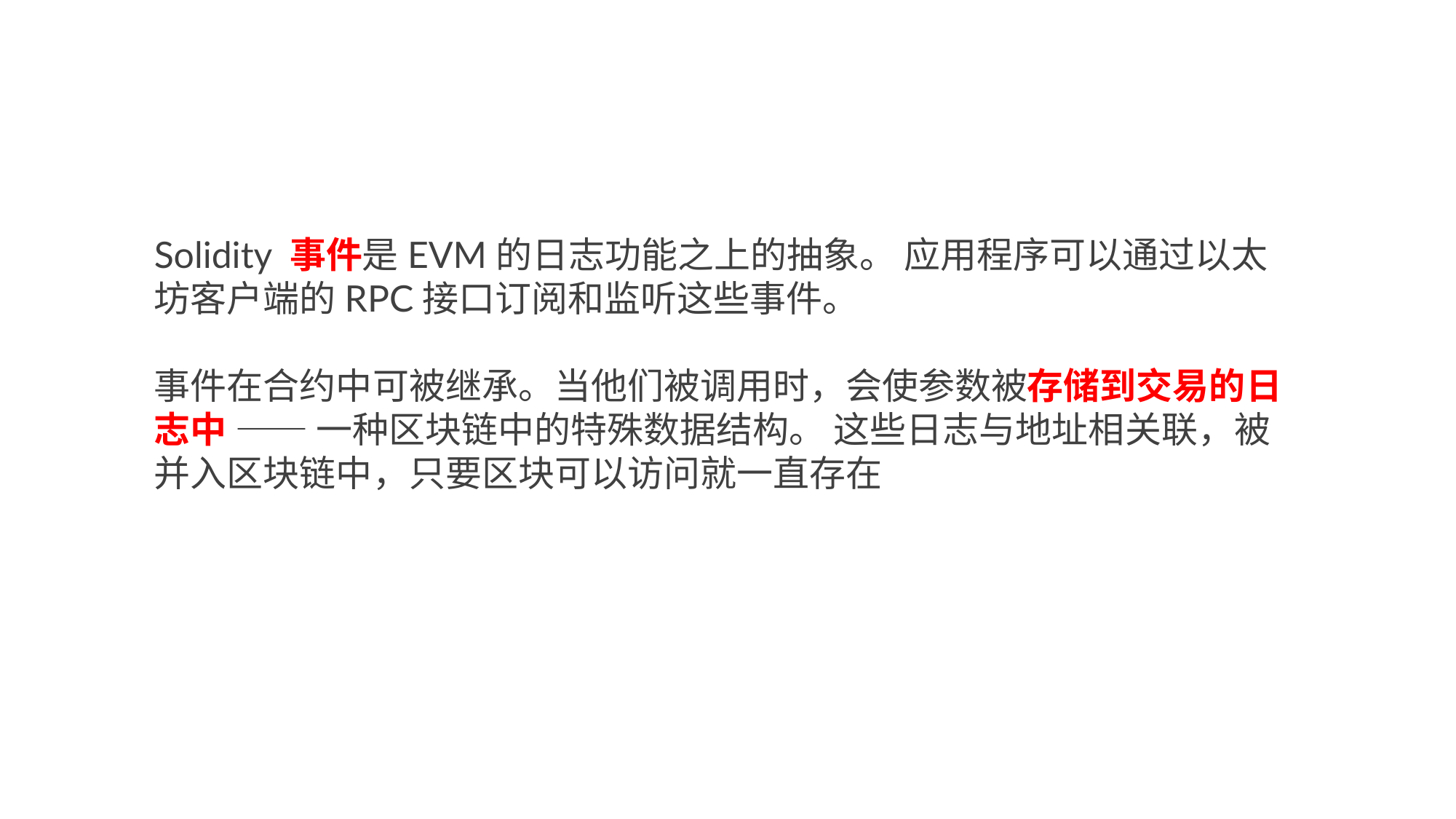

Solidity 事件是EVM的日志功能之上的抽象。 应用程序可以通过以太坊客户端的RPC接口订阅和监听这些事件。

事件在合约中可被继承。当他们被调用时，会使参数被存储到交易的日志中 —— 一种区块链中的特殊数据结构。 这些日志与地址相关联，被并入区块链中，只要区块可以访问就一直存在